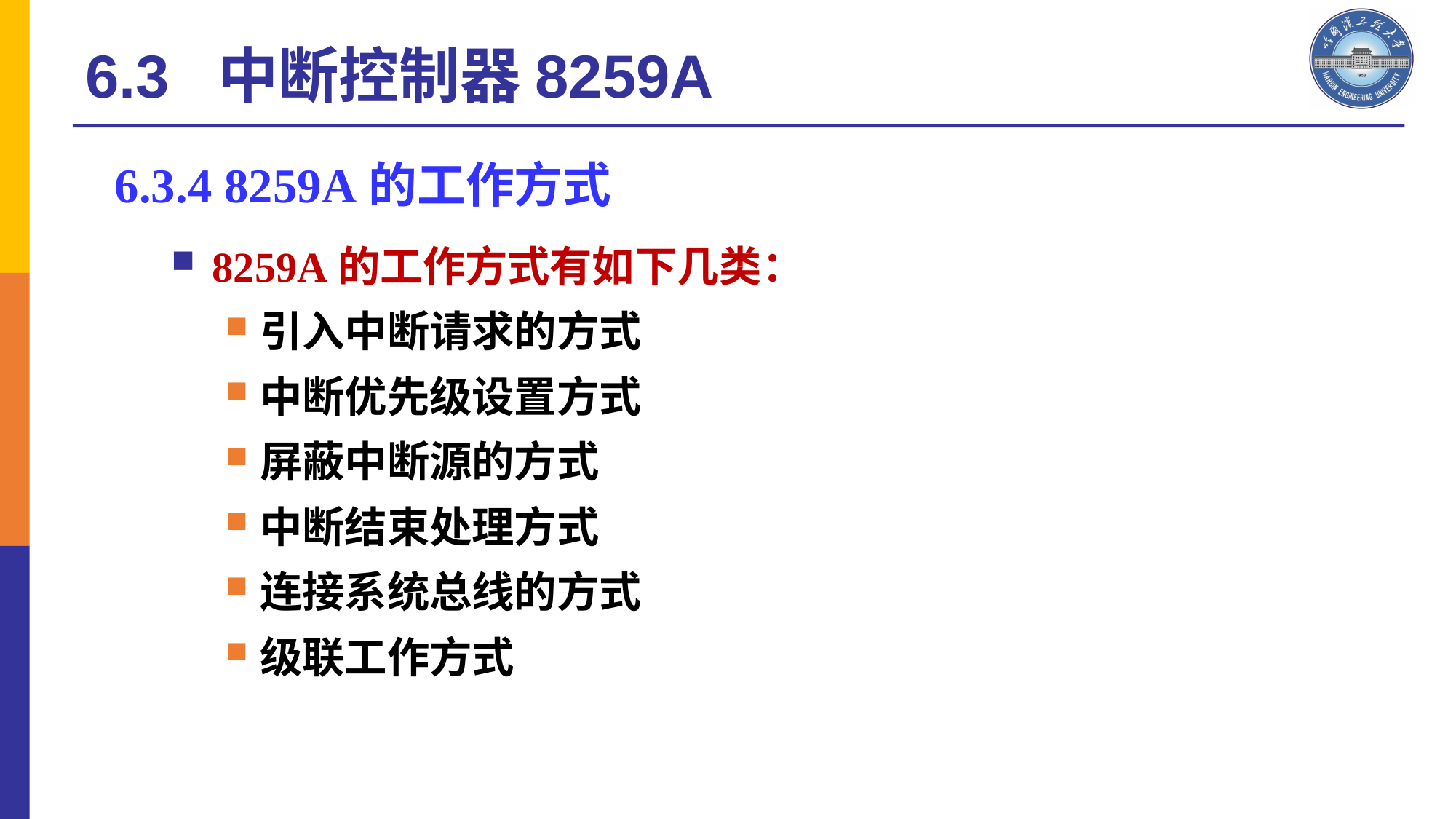

# 6.3  中断控制器8259A
 6.3.4 8259A的工作方式
8259A的工作方式有如下几类：
引入中断请求的方式
中断优先级设置方式
屏蔽中断源的方式
中断结束处理方式
连接系统总线的方式
级联工作方式